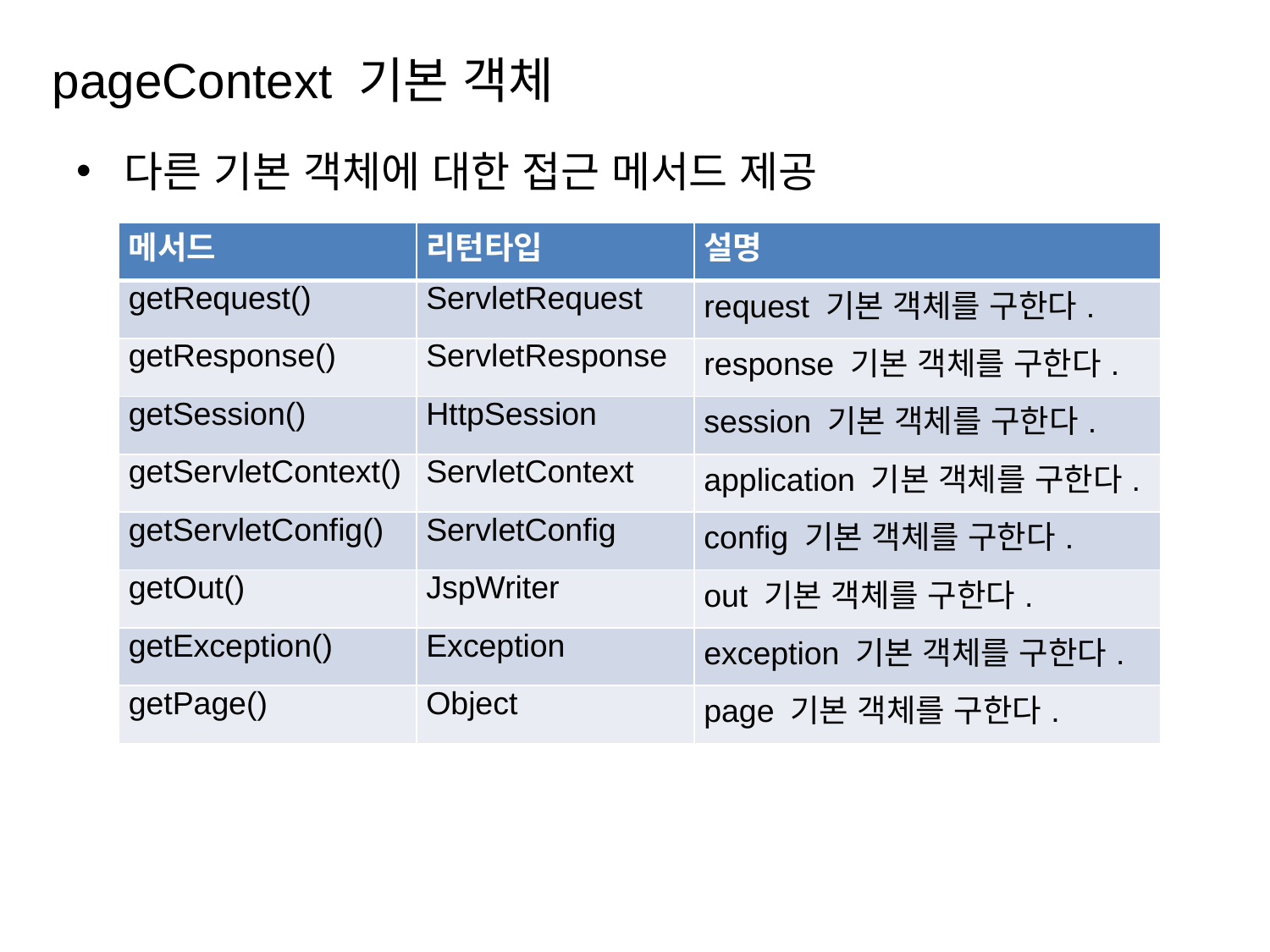

# pageContext 기본 객체
다른 기본 객체에 대한 접근 메서드 제공
| 메서드 | 리턴타입 | 설명 |
| --- | --- | --- |
| getRequest() | ServletRequest | request 기본 객체를 구한다. |
| getResponse() | ServletResponse | response 기본 객체를 구한다. |
| getSession() | HttpSession | session 기본 객체를 구한다. |
| getServletContext() | ServletContext | application 기본 객체를 구한다. |
| getServletConfig() | ServletConfig | config 기본 객체를 구한다. |
| getOut() | JspWriter | out 기본 객체를 구한다. |
| getException() | Exception | exception 기본 객체를 구한다. |
| getPage() | Object | page 기본 객체를 구한다. |